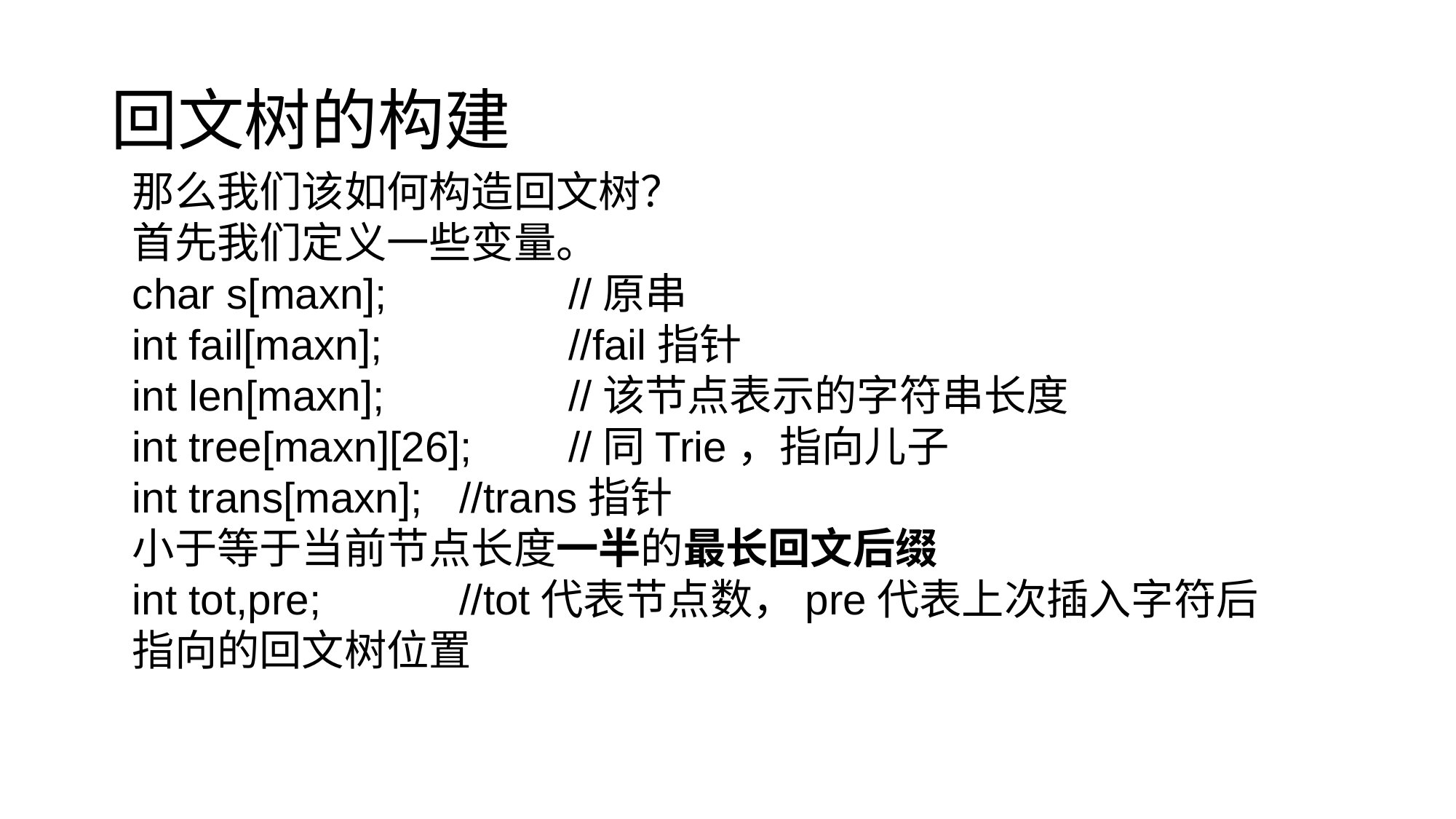

# 回文树的构建
那么我们该如何构造回文树？
首先我们定义一些变量。
char s[maxn];		//原串
int fail[maxn];		//fail指针
int len[maxn];		//该节点表示的字符串长度
int tree[maxn][26];	//同Trie，指向儿子
int trans[maxn];	//trans指针
小于等于当前节点长度一半的最长回文后缀
int tot,pre;		//tot代表节点数，pre代表上次插入字符后指向的回文树位置